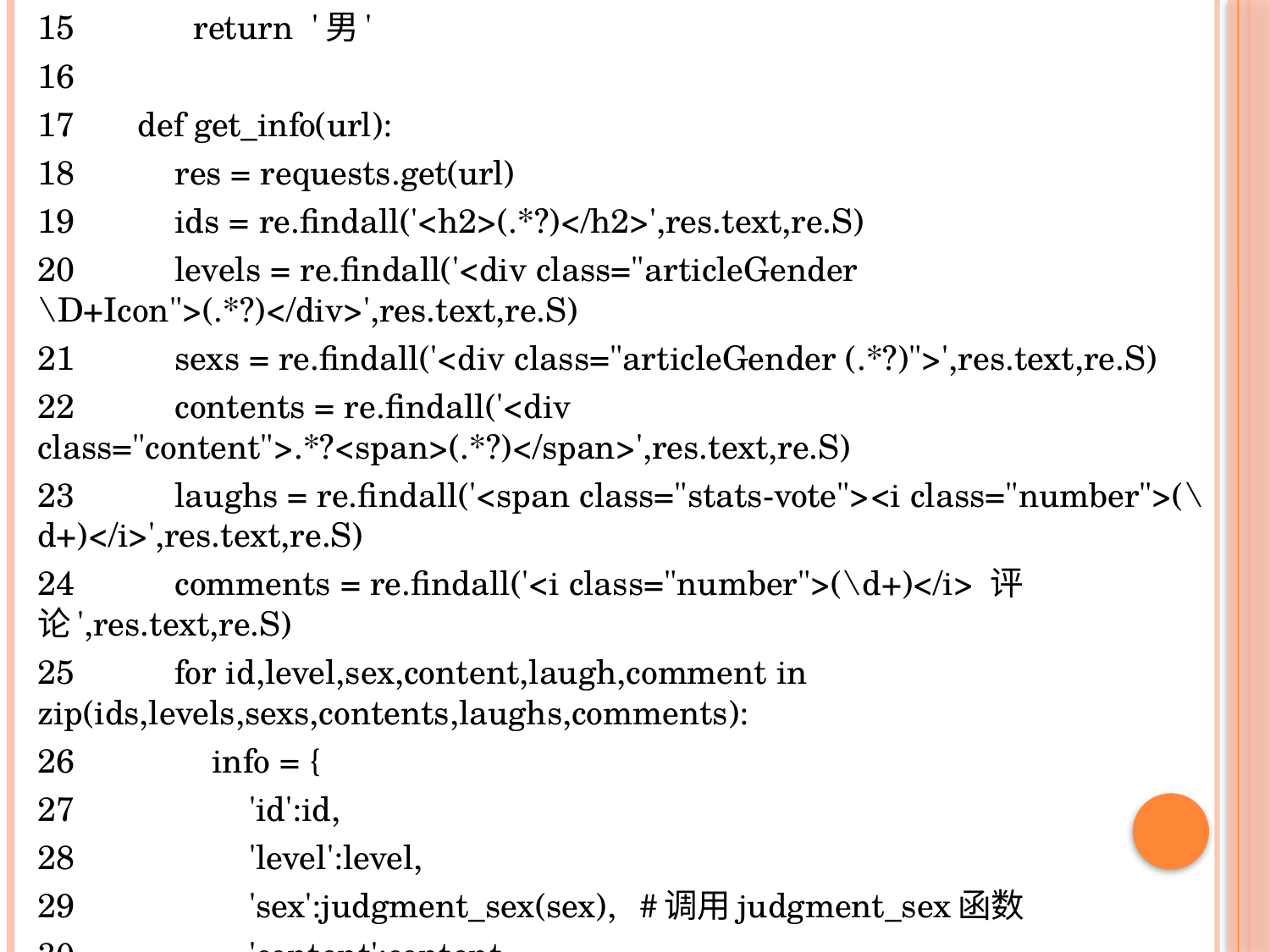

15	      return  '男'
16
17	def get_info(url):
18	    res = requests.get(url)
19	    ids = re.findall('<h2>(.*?)</h2>',res.text,re.S)
20	    levels = re.findall('<div class="articleGender \D+Icon">(.*?)</div>',res.text,re.S)
21	    sexs = re.findall('<div class="articleGender (.*?)">',res.text,re.S)
22	    contents = re.findall('<div class="content">.*?<span>(.*?)</span>',res.text,re.S)
23	    laughs = re.findall('<span class="stats-vote"><i class="number">(\d+)</i>',res.text,re.S)
24	    comments = re.findall('<i class="number">(\d+)</i> 评论',res.text,re.S)
25	    for id,level,sex,content,laugh,comment in zip(ids,levels,sexs,contents,laughs,comments):
26	        info = {
27	            'id':id,
28	            'level':level,
29	            'sex':judgment_sex(sex),		#调用judgment_sex函数
30	            'content':content,